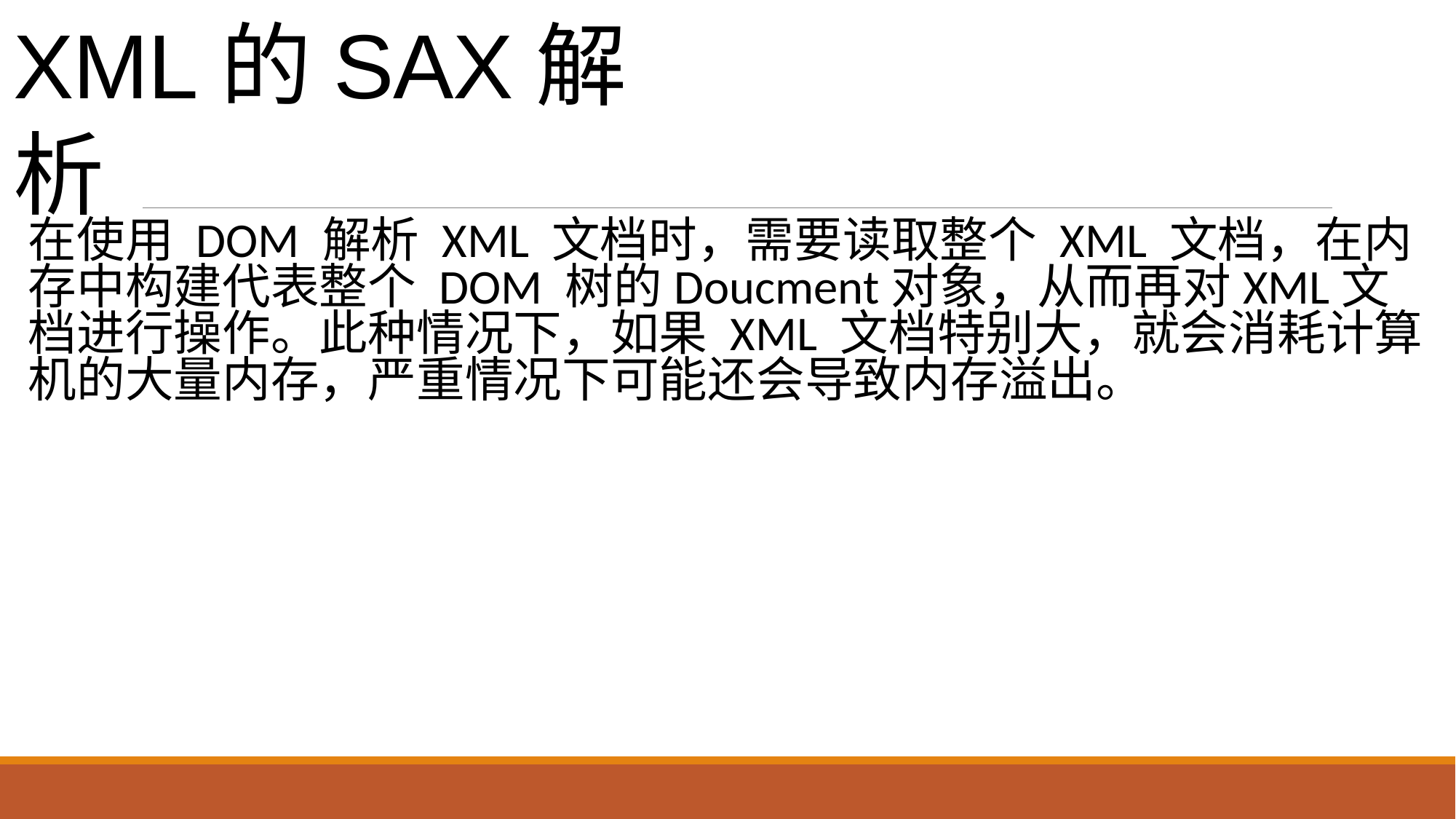

# XML的SAX解析
在使用 DOM 解析 XML 文档时，需要读取整个 XML 文档，在内存中构建代表整个 DOM 树的Doucment对象，从而再对XML文档进行操作。此种情况下，如果 XML 文档特别大，就会消耗计算机的大量内存，严重情况下可能还会导致内存溢出。